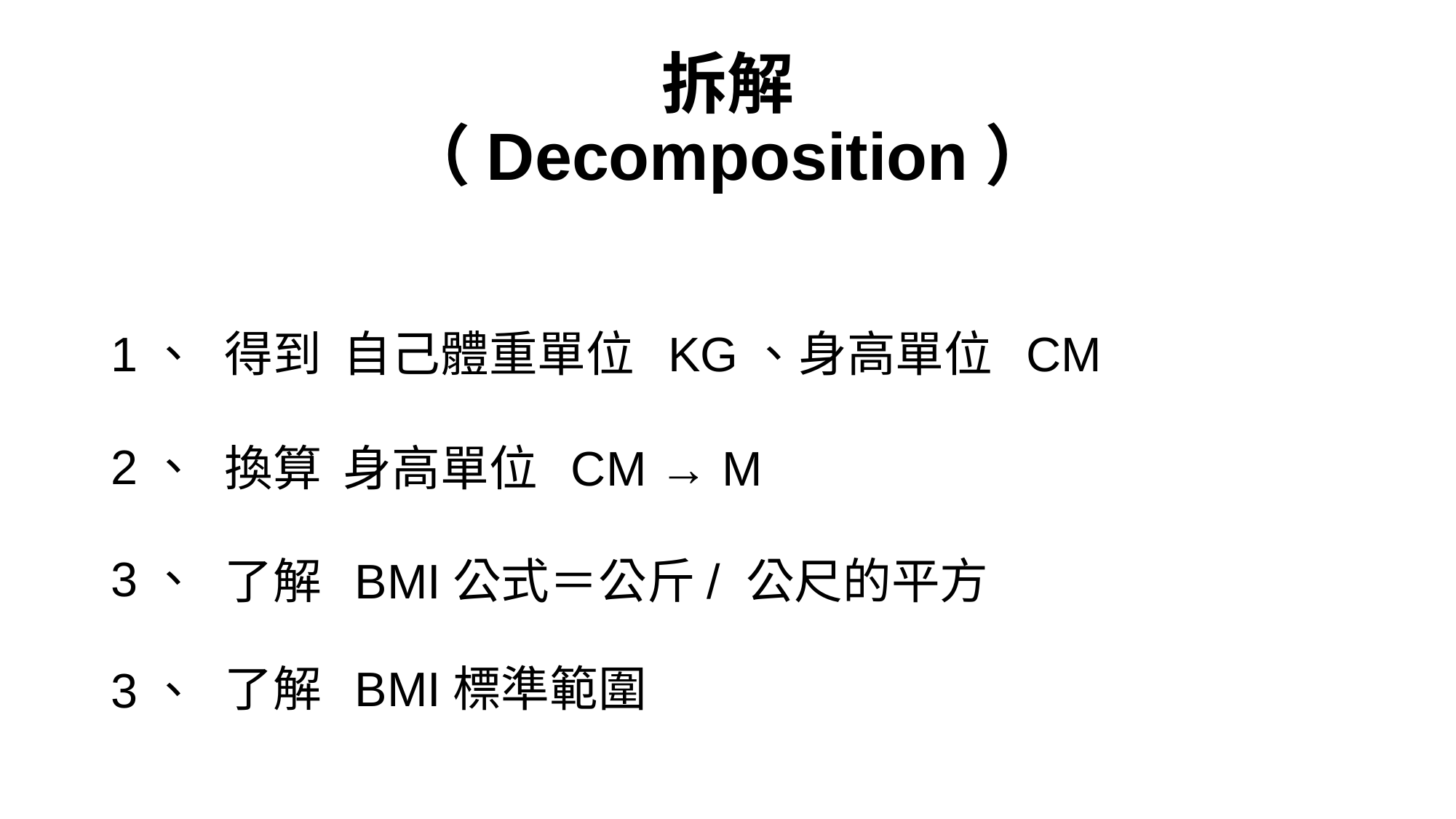

# 拆解 （Decomposition）
1、
得到  自己體重單位  KG、身高單位  CM
2、
換算  身高單位  CM → M
3、
了解  BMI公式＝公斤/ 公尺的平方
了解  BMI標準範圍
3、